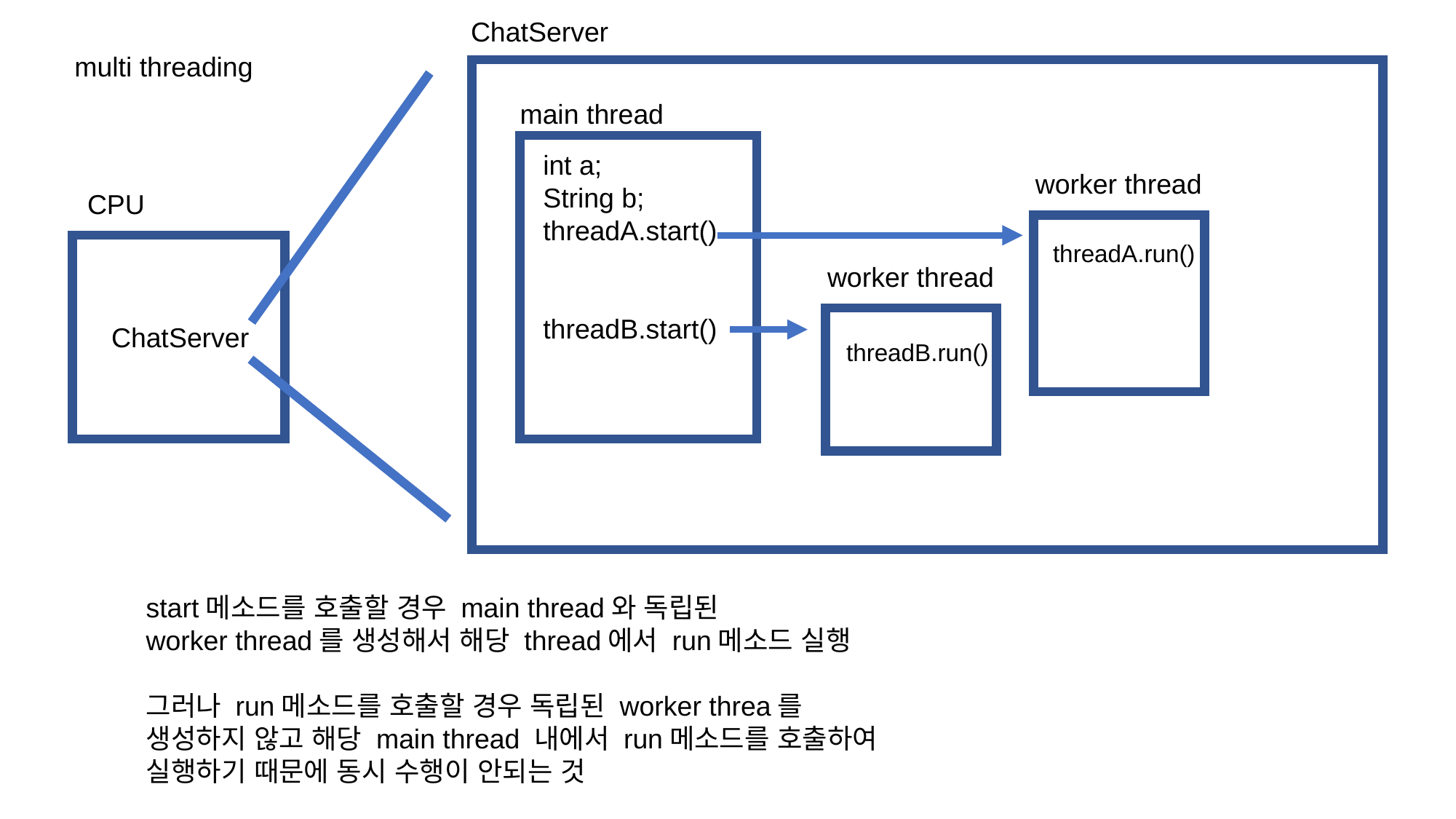

ChatServer
multi threading

main thread

int a;
String b;
threadA.start()

threadB.start()
worker thread
CPU

threadA.run()

worker thread

ChatServer
threadB.run()
start메소드를 호출할 경우 main thread와 독립된
worker thread를 생성해서 해당 thread에서 run메소드 실행

그러나 run메소드를 호출할 경우 독립된 worker threa를
생성하지 않고 해당 main thread 내에서 run메소드를 호출하여
실행하기 때문에 동시 수행이 안되는 것